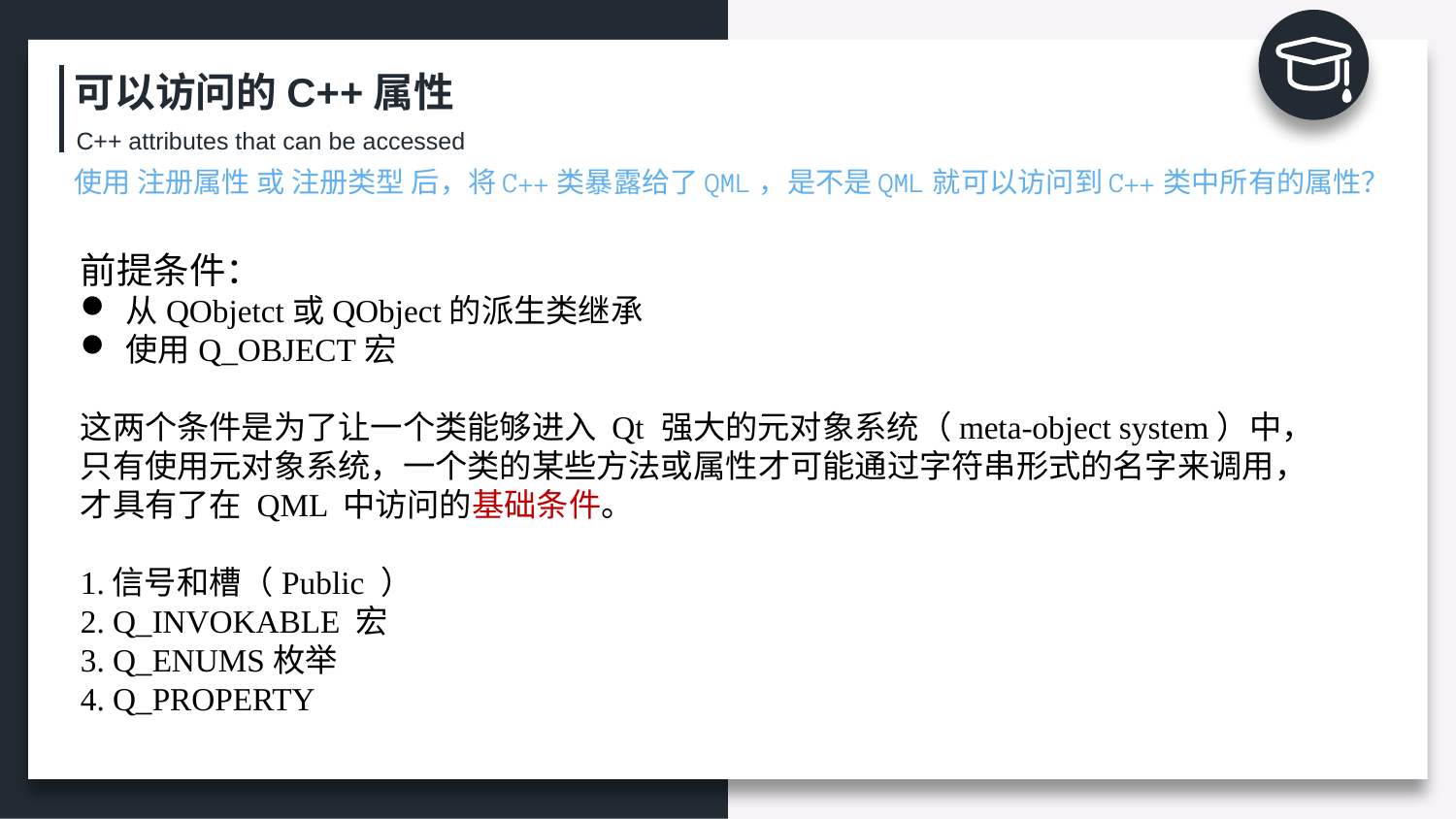

可以访问的C++属性
C++ attributes that can be accessed
使用 注册属性 或 注册类型 后，将C++类暴露给了QML，是不是QML就可以访问到C++类中所有的属性？
前提条件：
从QObjetct或QObject的派生类继承
使用Q_OBJECT宏

这两个条件是为了让一个类能够进入 Qt 强大的元对象系统（meta-object system）中，
只有使用元对象系统，一个类的某些方法或属性才可能通过字符串形式的名字来调用，
才具有了在 QML 中访问的基础条件。

1.信号和槽（Public ）
2. Q_INVOKABLE 宏
3. Q_ENUMS枚举
4. Q_PROPERTY